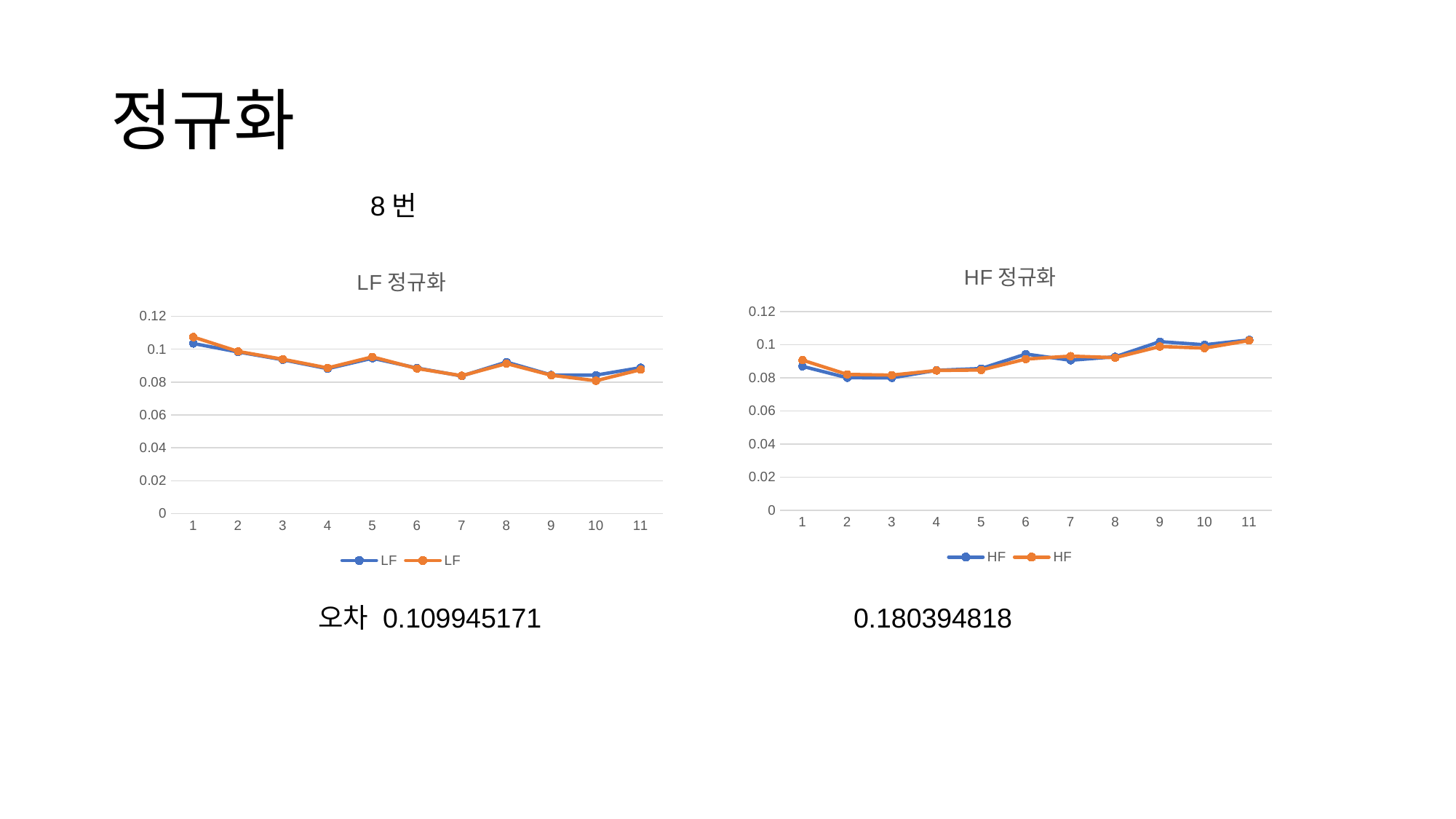

# 정규화
8번

### Chart: HF정규화

| Category | HF | HF |
|---|---|---|

### Chart: LF정규화

| Category | LF | LF |
|---|---|---|
오차 0.109945171                                         0.180394818